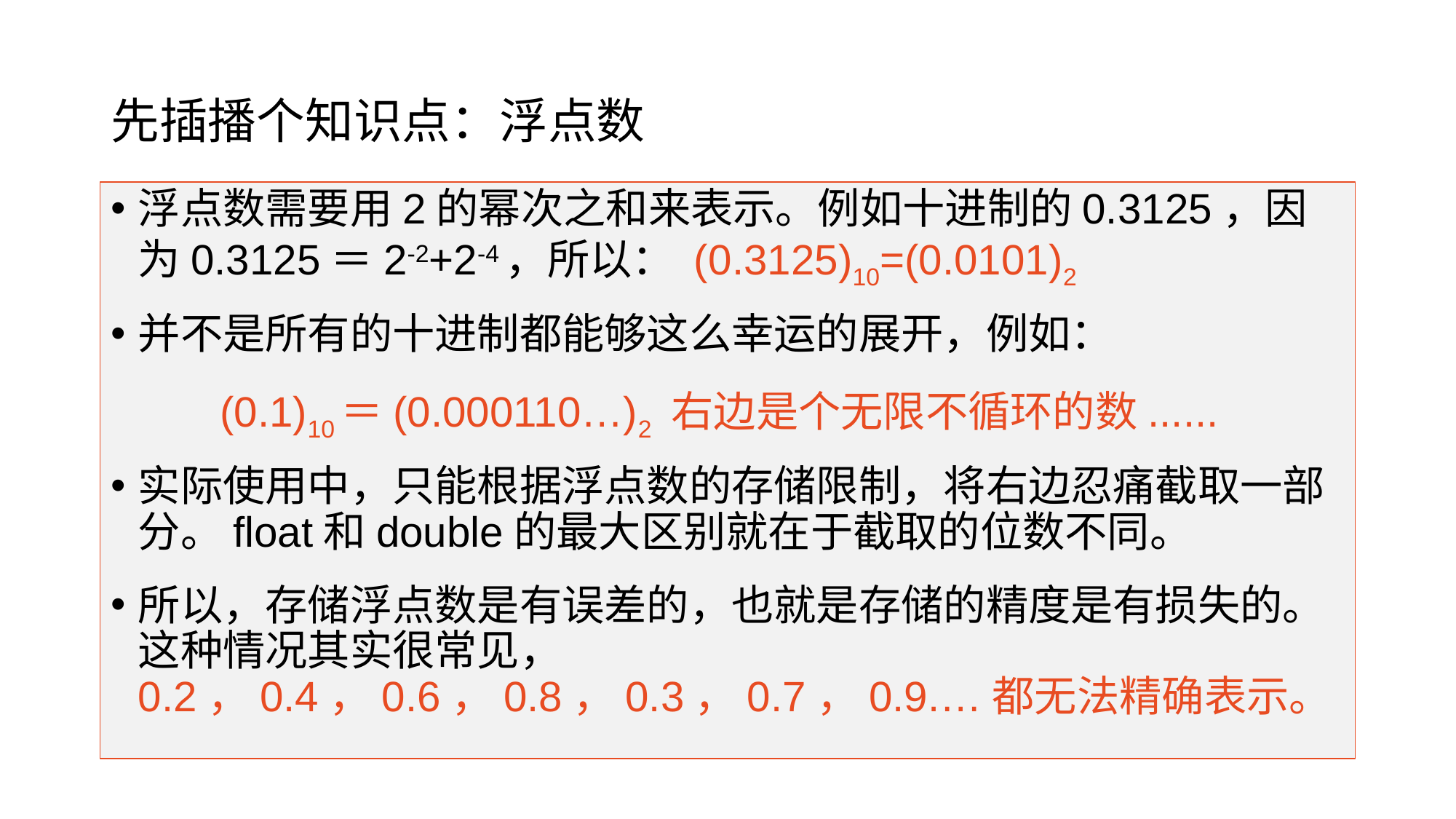

# 先插播个知识点：浮点数
浮点数需要用2的幂次之和来表示。例如十进制的0.3125，因为0.3125＝2-2+2-4，所以： (0.3125)10=(0.0101)2
并不是所有的十进制都能够这么幸运的展开，例如：
	(0.1)10＝(0.000110…)2  右边是个无限不循环的数......
实际使用中，只能根据浮点数的存储限制，将右边忍痛截取一部分。float和double的最大区别就在于截取的位数不同。
所以，存储浮点数是有误差的，也就是存储的精度是有损失的。这种情况其实很常见， 0.2，0.4，0.6，0.8，0.3，0.7，0.9.…都无法精确表示。